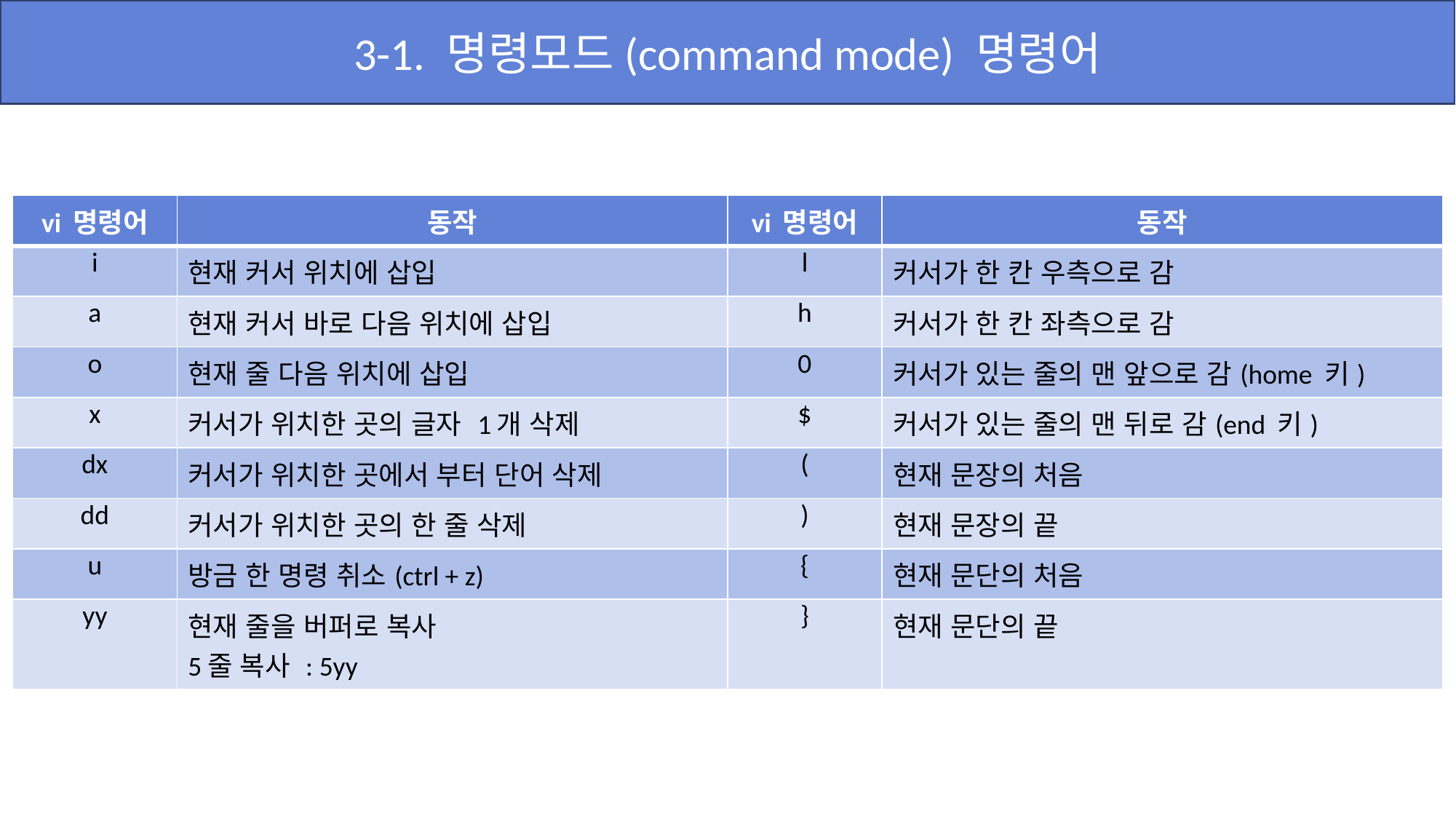

3-1. 명령모드(command mode) 명령어
| vi 명령어 | 동작 | vi 명령어 | 동작 |
| --- | --- | --- | --- |
| i | 현재 커서 위치에 삽입 | l | 커서가 한 칸 우측으로 감 |
| a | 현재 커서 바로 다음 위치에 삽입 | h | 커서가 한 칸 좌측으로 감 |
| o | 현재 줄 다음 위치에 삽입 | 0 | 커서가 있는 줄의 맨 앞으로 감(home 키) |
| x | 커서가 위치한 곳의 글자 1개 삭제 | $ | 커서가 있는 줄의 맨 뒤로 감(end 키) |
| dx | 커서가 위치한 곳에서 부터 단어 삭제 | ( | 현재 문장의 처음 |
| dd | 커서가 위치한 곳의 한 줄 삭제 | ) | 현재 문장의 끝 |
| u | 방금 한 명령 취소(ctrl + z) | { | 현재 문단의 처음 |
| yy | 현재 줄을 버퍼로 복사 5줄 복사 : 5yy | } | 현재 문단의 끝 |